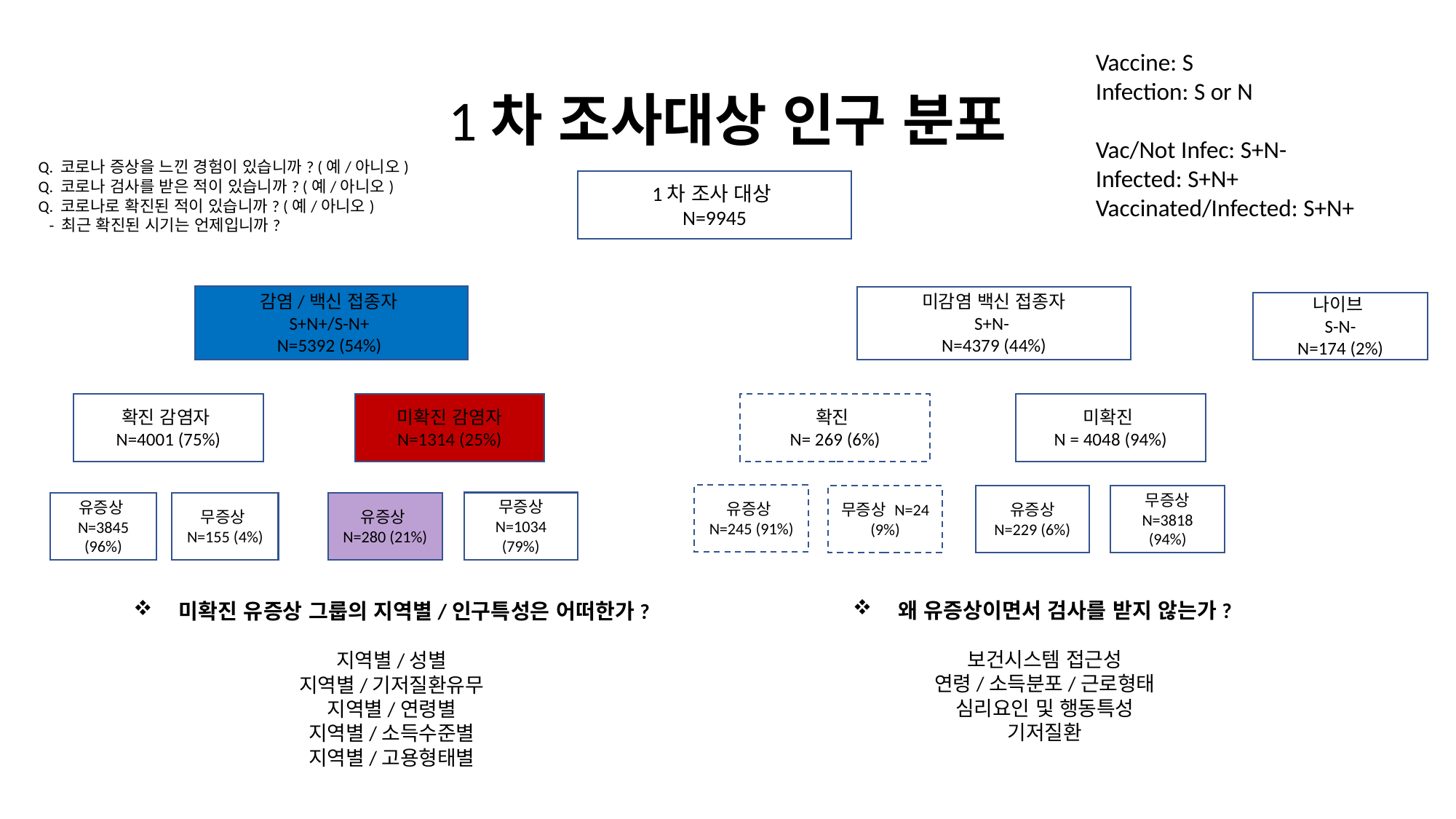

Vaccine: S
Infection: S or N

Vac/Not Infec: S+N-
Infected: S+N+
Vaccinated/Infected: S+N+
# 1차 조사대상 인구 분포
Q. 코로나 증상을 느낀 경험이 있습니까? (예/아니오)
Q. 코로나 검사를 받은 적이 있습니까? (예/아니오)
Q. 코로나로 확진된 적이 있습니까? (예/아니오)
   - 최근 확진된 시기는 언제입니까?
1차 조사 대상
N=9945
감염/백신 접종자
S+N+/S-N+
N=5392 (54%)
미감염 백신 접종자
S+N-
N=4379 (44%)
나이브
S-N-
N=174 (2%)
확진 감염자
N=4001 (75%)
확진
N= 269 (6%)
미확진
N = 4048 (94%)
미확진 감염자 N=1314 (25%)
유증상
N=245 (91%)
무증상 N=24 (9%)
유증상 N=229 (6%)
무증상 N=3818 (94%)
무증상 N=1034 (79%)
유증상  N=3845 (96%)
무증상  N=155 (4%)
유증상
N=280 (21%)
왜 유증상이면서 검사를 받지 않는가?

보건시스템 접근성
연령/소득분포/근로형태
심리요인 및 행동특성
기저질환

미확진 유증상 그룹의 지역별/인구특성은 어떠한가?

지역별/성별
지역별/기저질환유무
지역별/연령별
지역별/소득수준별
지역별/고용형태별